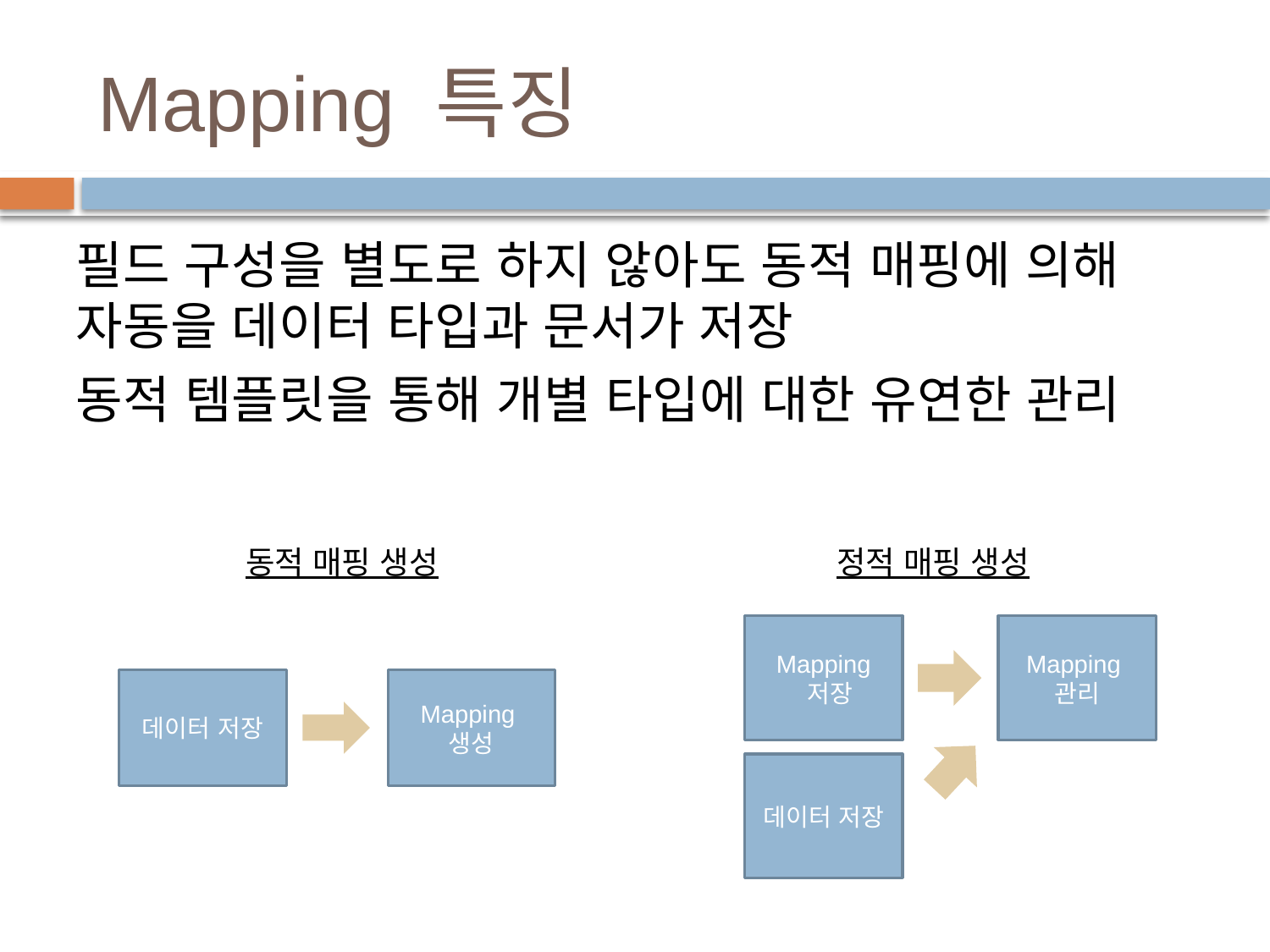

# Mapping 특징
필드 구성을 별도로 하지 않아도 동적 매핑에 의해 자동을 데이터 타입과 문서가 저장
동적 템플릿을 통해 개별 타입에 대한 유연한 관리
동적 매핑 생성
정적 매핑 생성
Mapping
 저장
Mapping
관리

데이터 저장
데이터 저장
Mapping
생성